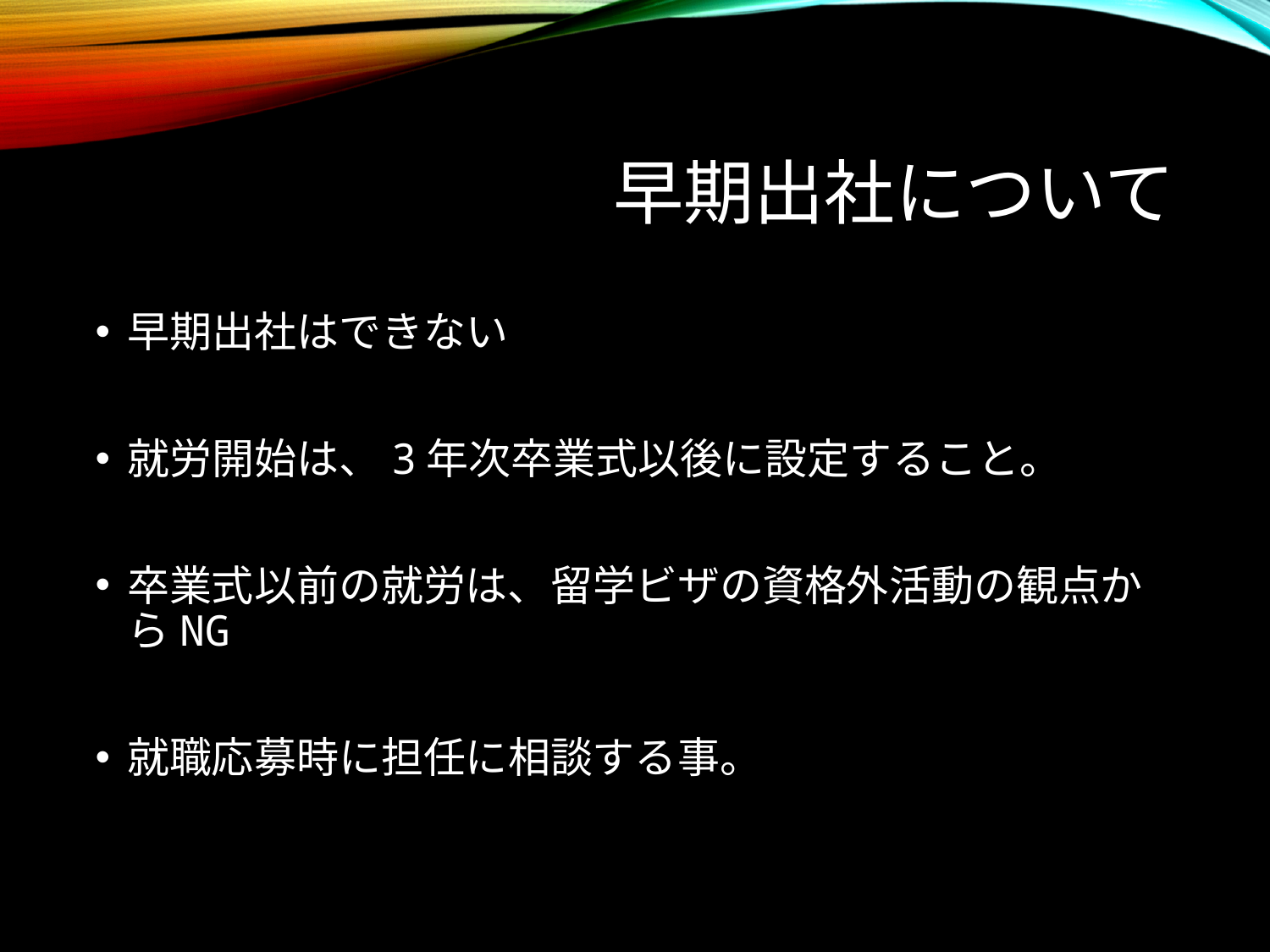

# 早期出社について
早期出社はできない

就労開始は、3年次卒業式以後に設定すること。

卒業式以前の就労は、留学ビザの資格外活動の観点からNG

就職応募時に担任に相談する事。